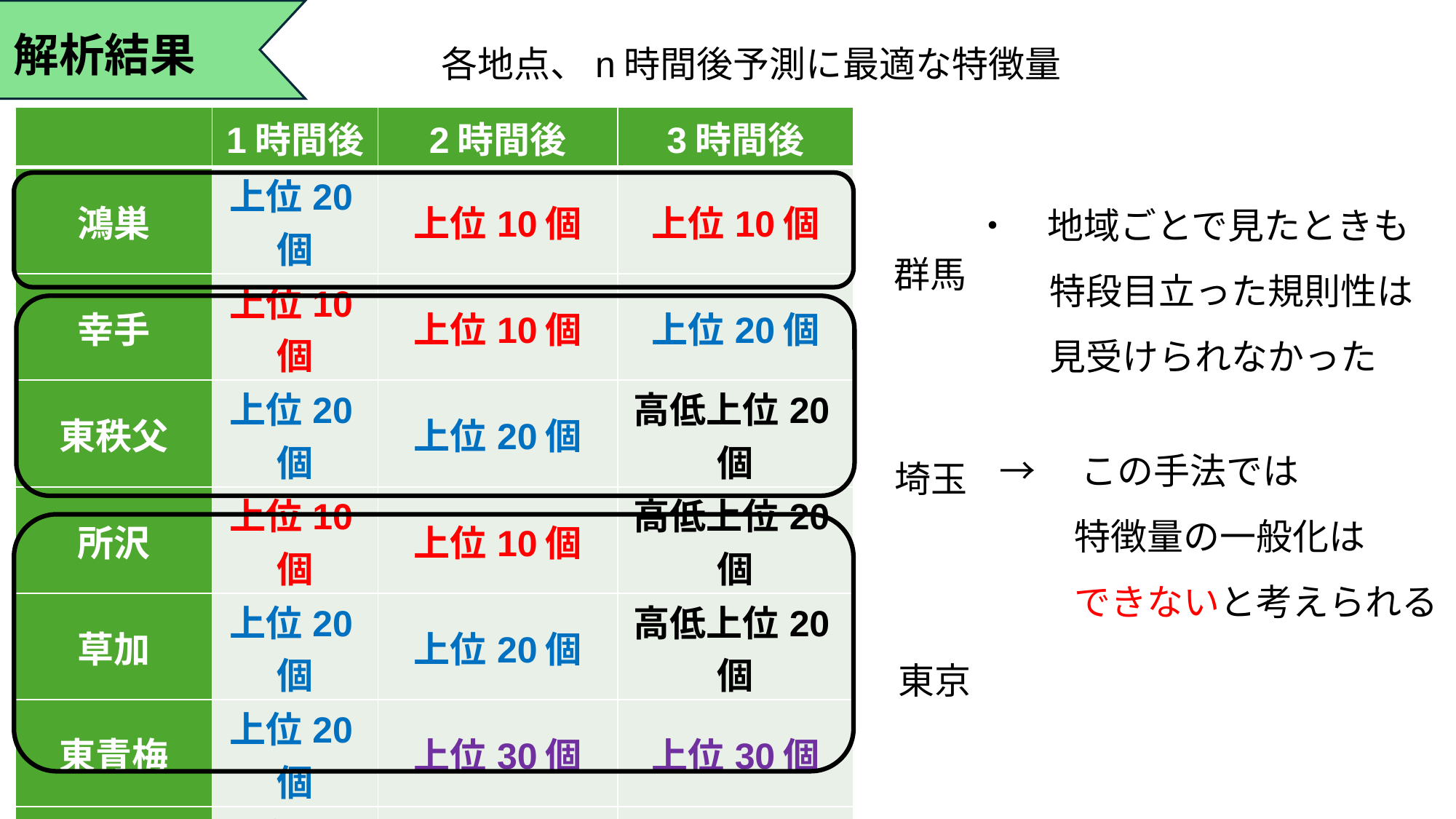

各地点、n時間後予測に最適な特徴量
解析結果
|  | 1時間後 | 2時間後 | 3時間後 |
| --- | --- | --- | --- |
| 鴻巣 | 上位20個 | 上位10個 | 上位10個 |
| 幸手 | 上位10個 | 上位10個 | 上位20個 |
| 東秩父 | 上位20個 | 上位20個 | 高低上位20個 |
| 所沢 | 上位10個 | 上位10個 | 高低上位20個 |
| 草加 | 上位20個 | 上位20個 | 高低上位20個 |
| 東青梅 | 上位20個 | 上位30個 | 上位30個 |
| 多摩市愛宕 | 上位20個 | 上位20個 | 上位10個 |
| 世田谷 | 上位20個 | 高低上位20個 | 上位30個 |
| 南葛西 | 上位20個 | 上位10個 | 上位30個 |

・　地域ごとで見たときも
特段目立った規則性は
見受けられなかった
群馬

→　この手法では
特徴量の一般化は
できないと考えられる
埼玉

東京